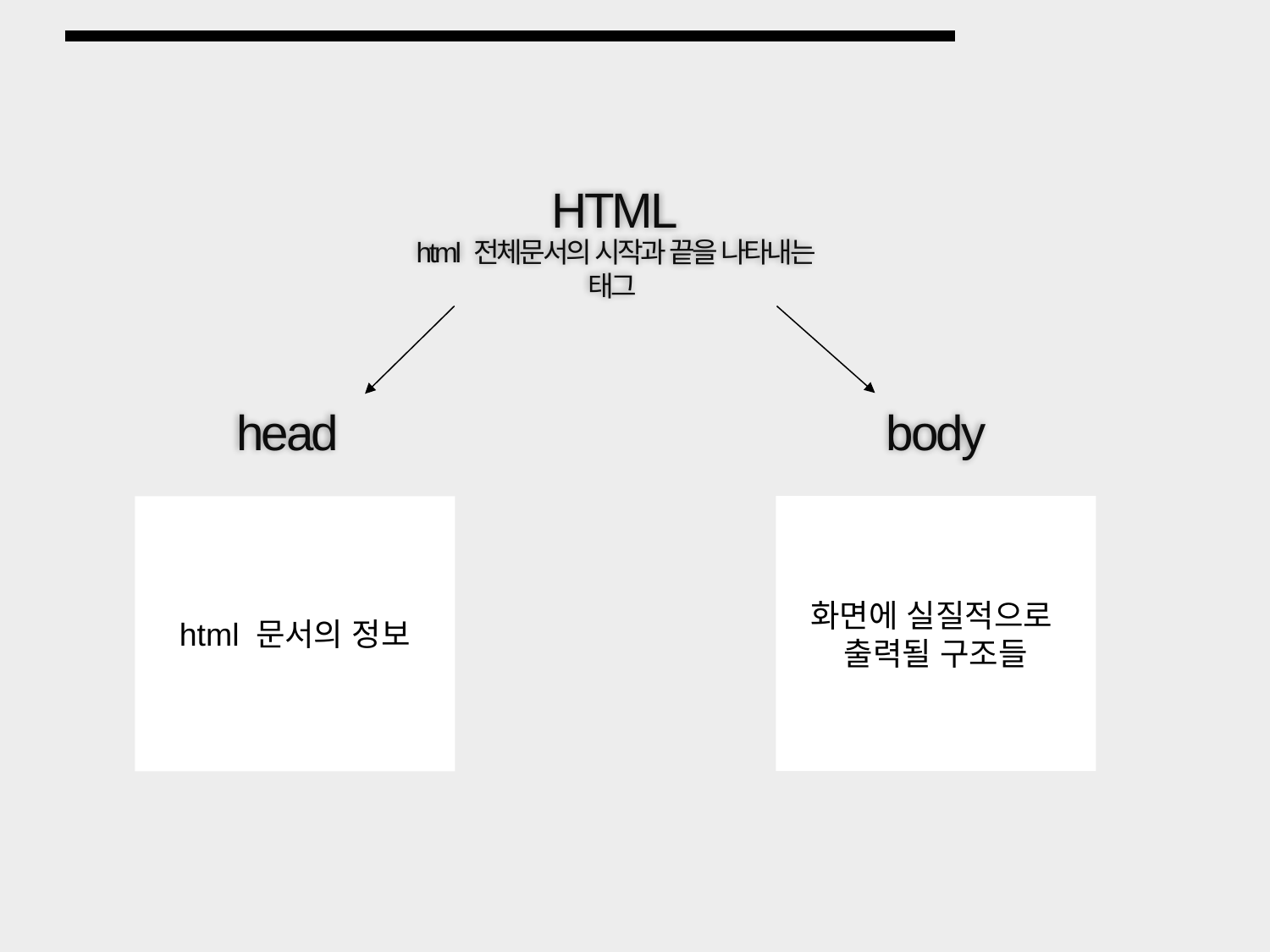

HTML
html 전체문서의 시작과 끝을 나타내는 태그
body
head
화면에 실질적으로
출력될 구조들
html 문서의 정보